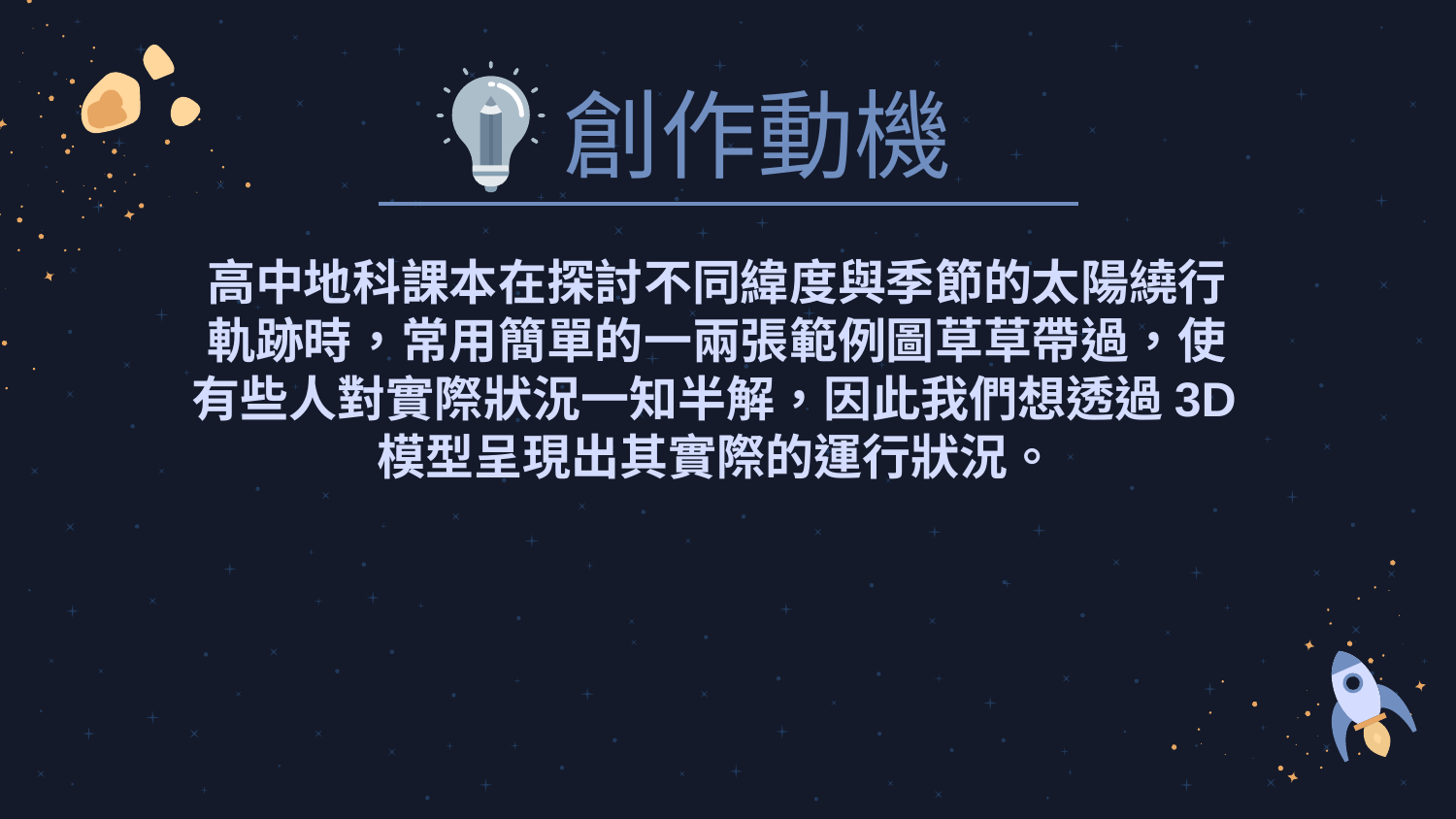

# 創作動機
高中地科課本在探討不同緯度與季節的太陽繞行軌跡時，常用簡單的一兩張範例圖草草帶過，使有些人對實際狀況一知半解，因此我們想透過3D模型呈現出其實際的運行狀況。